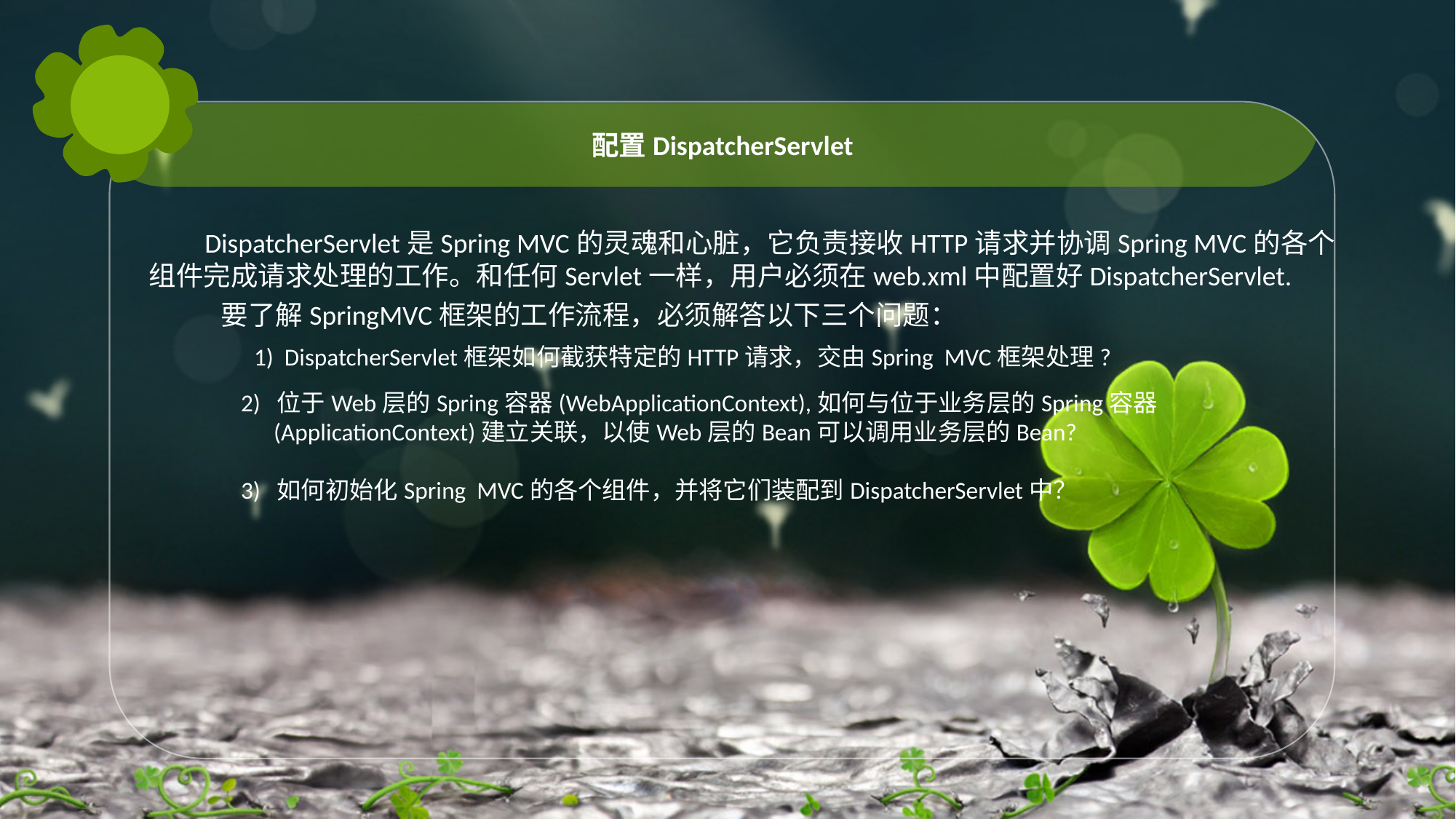

配置DispatcherServlet
         DispatcherServlet是Spring MVC的灵魂和心脏，它负责接收HTTP请求并协调Spring MVC的各个
组件完成请求处理的工作。和任何Servlet一样，用户必须在web.xml中配置好DispatcherServlet.
         要了解SpringMVC框架的工作流程，必须解答以下三个问题：
        1)  DispatcherServlet框架如何截获特定的HTTP请求，交由Spring  MVC框架处理?
         2)  位于Web层的Spring容器(WebApplicationContext),如何与位于业务层的Spring容器
               (ApplicationContext)建立关联，以使Web层的Bean可以调用业务层的Bean?

         3)  如何初始化Spring  MVC的各个组件，并将它们装配到DispatcherServlet中？